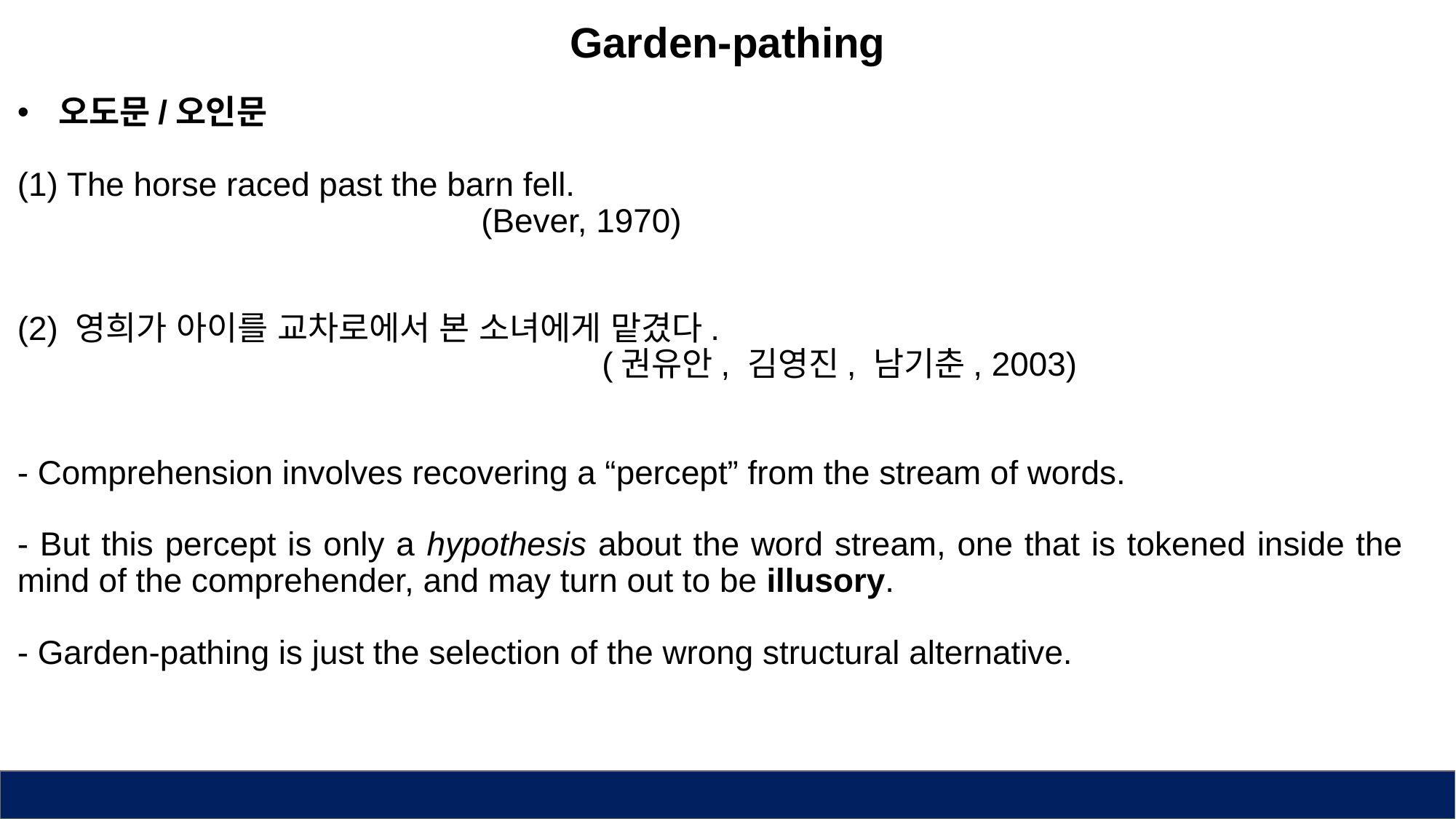

Garden-pathing

오도문/오인문

(1) The horse raced past the barn fell.
                                                  (Bever, 1970)

(2) 영희가 아이를 교차로에서 본 소녀에게 맡겼다.
                                                               (권유안, 김영진, 남기춘, 2003)

- Comprehension involves recovering a “percept” from the stream of words.

- But this percept is only a hypothesis about the word stream, one that is tokened inside the mind of the comprehender, and may turn out to be illusory.

- Garden-pathing is just the selection of the wrong structural alternative.